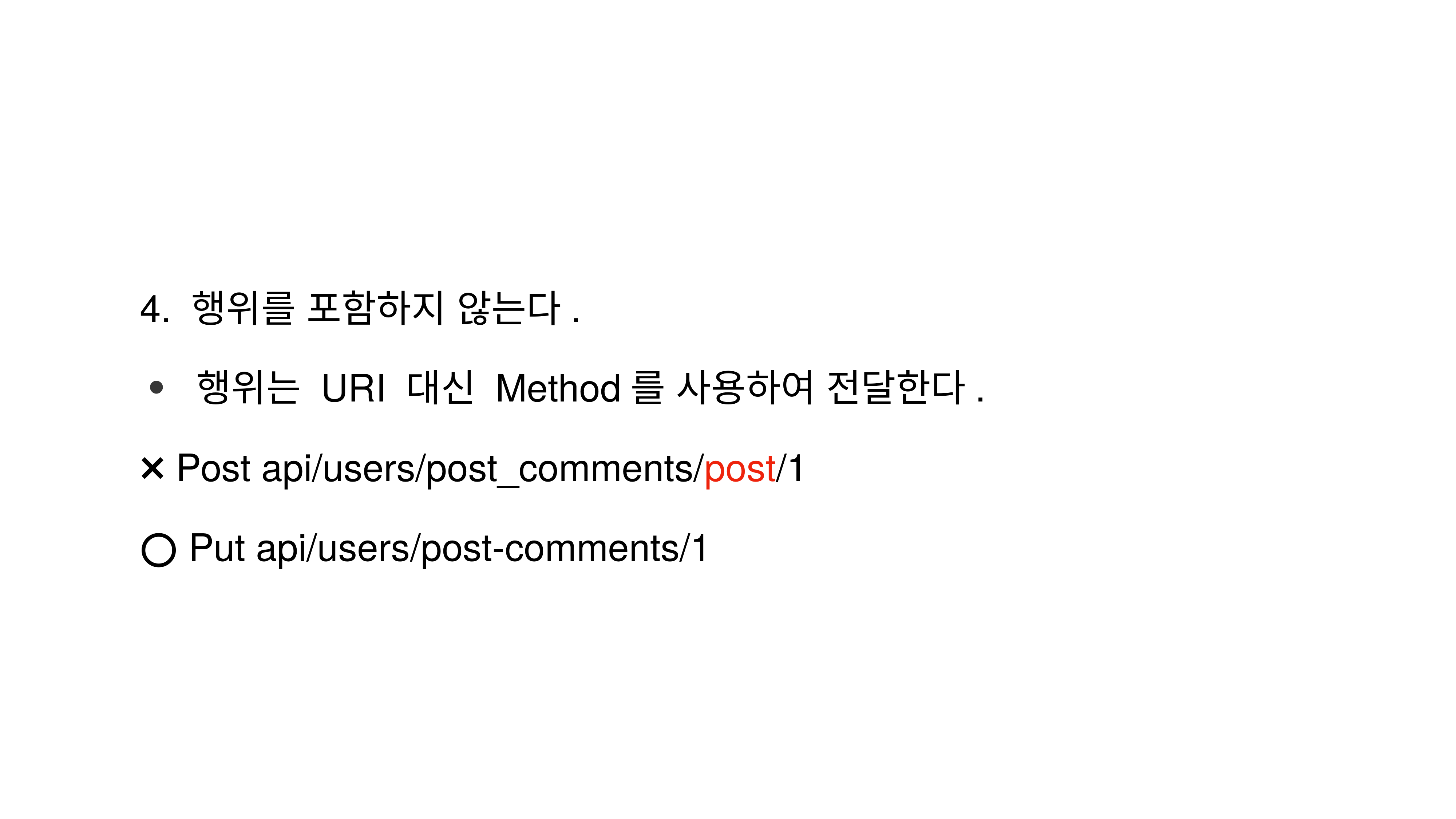

4. 행위를 포함하지 않는다.
행위는 URI 대신 Method를 사용하여 전달한다.
❌ Post api/users/post_comments/post/1
⭕ Put api/users/post-comments/1